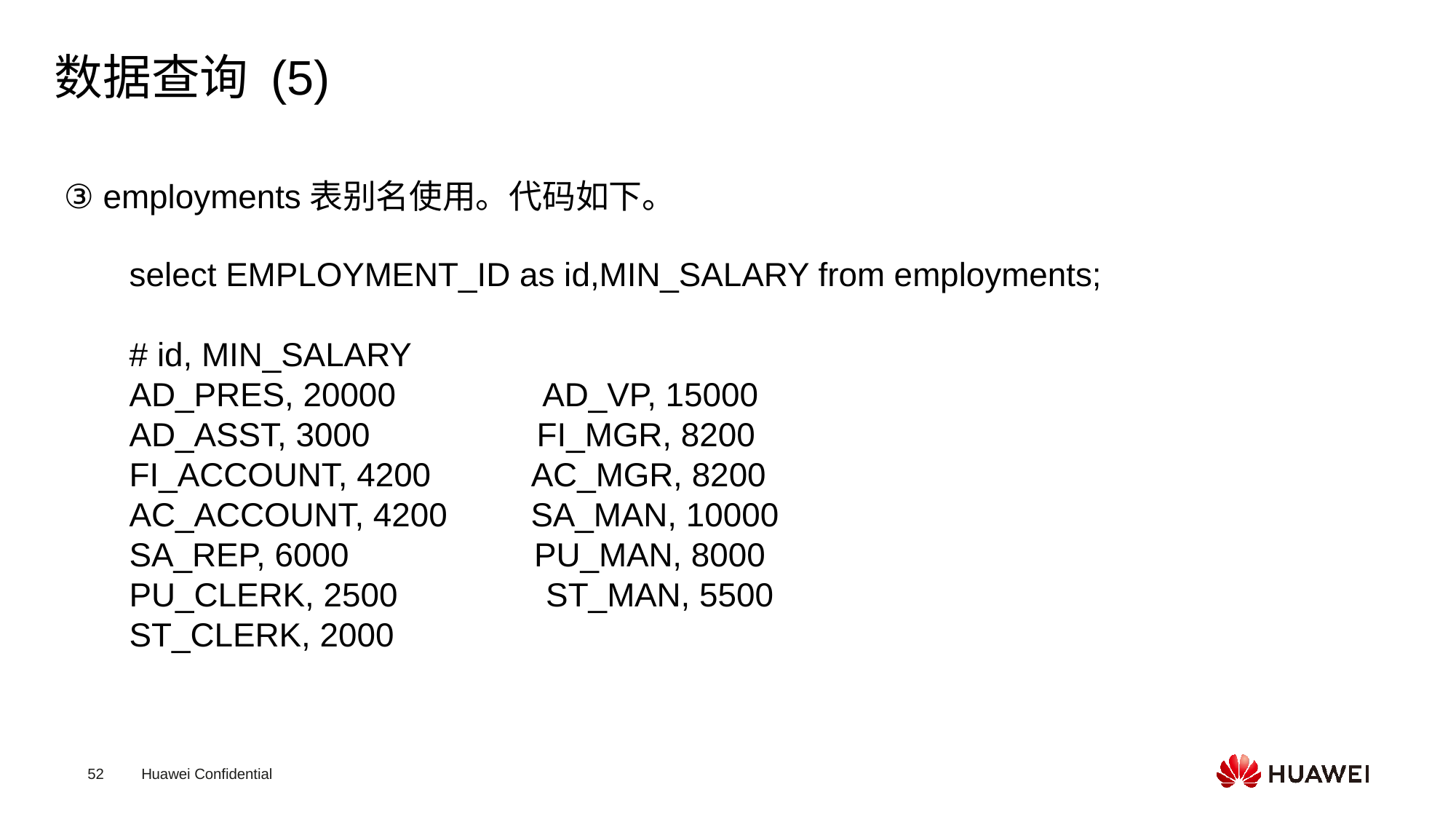

# 数据查询 (5)
③ employments表别名使用。代码如下。
select EMPLOYMENT_ID as id,MIN_SALARY from employments; # id, MIN_SALARYAD_PRES, 20000                AD_VP, 15000AD_ASST, 3000                  FI_MGR, 8200FI_ACCOUNT, 4200           AC_MGR, 8200AC_ACCOUNT, 4200         SA_MAN, 10000SA_REP, 6000                    PU_MAN, 8000PU_CLERK, 2500                ST_MAN, 5500ST_CLERK, 2000